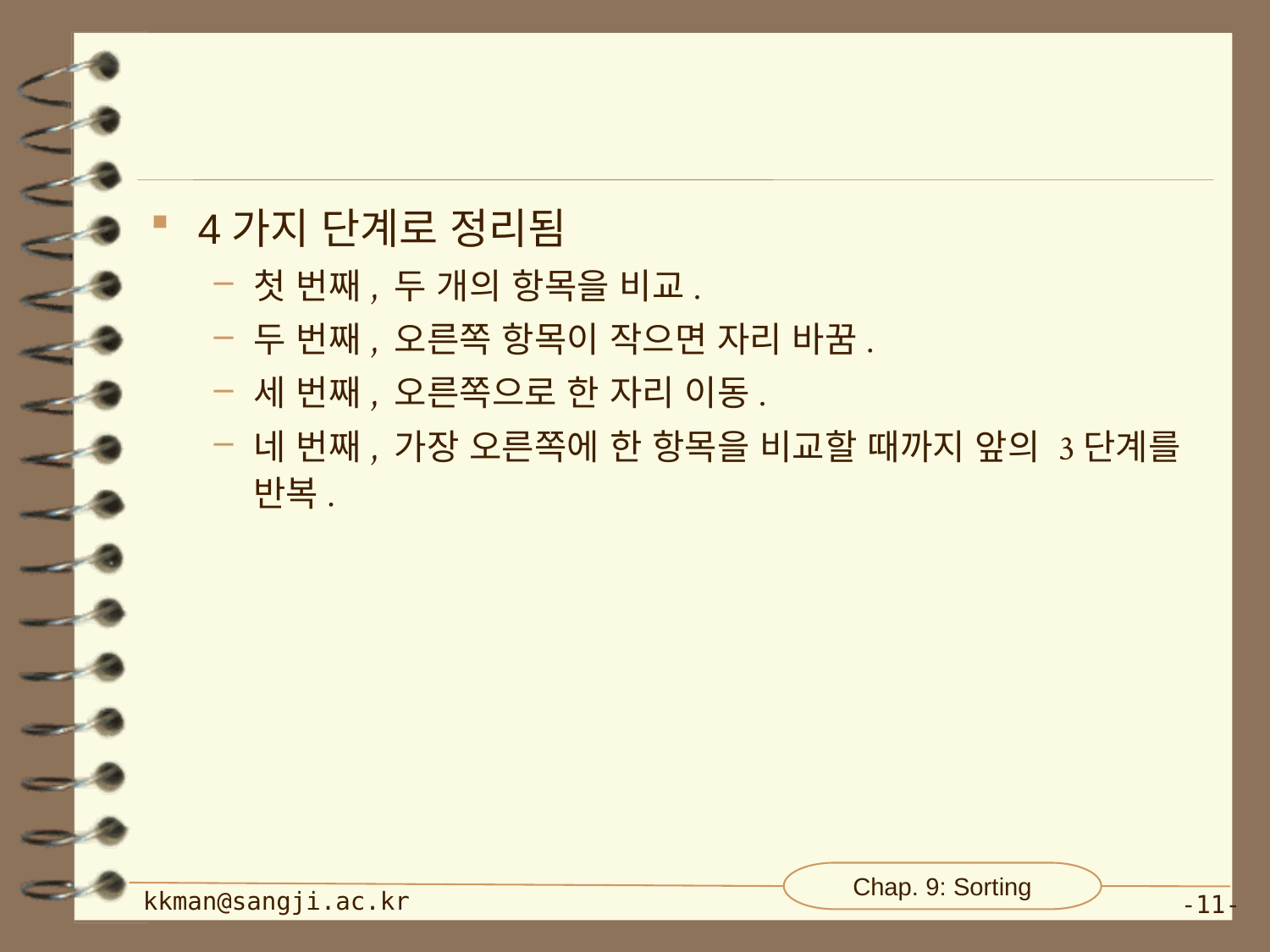

4가지 단계로 정리됨
첫 번째, 두 개의 항목을 비교.
두 번째, 오른쪽 항목이 작으면 자리 바꿈.
세 번째, 오른쪽으로 한 자리 이동.
네 번째, 가장 오른쪽에 한 항목을 비교할 때까지 앞의 3단계를 반복.